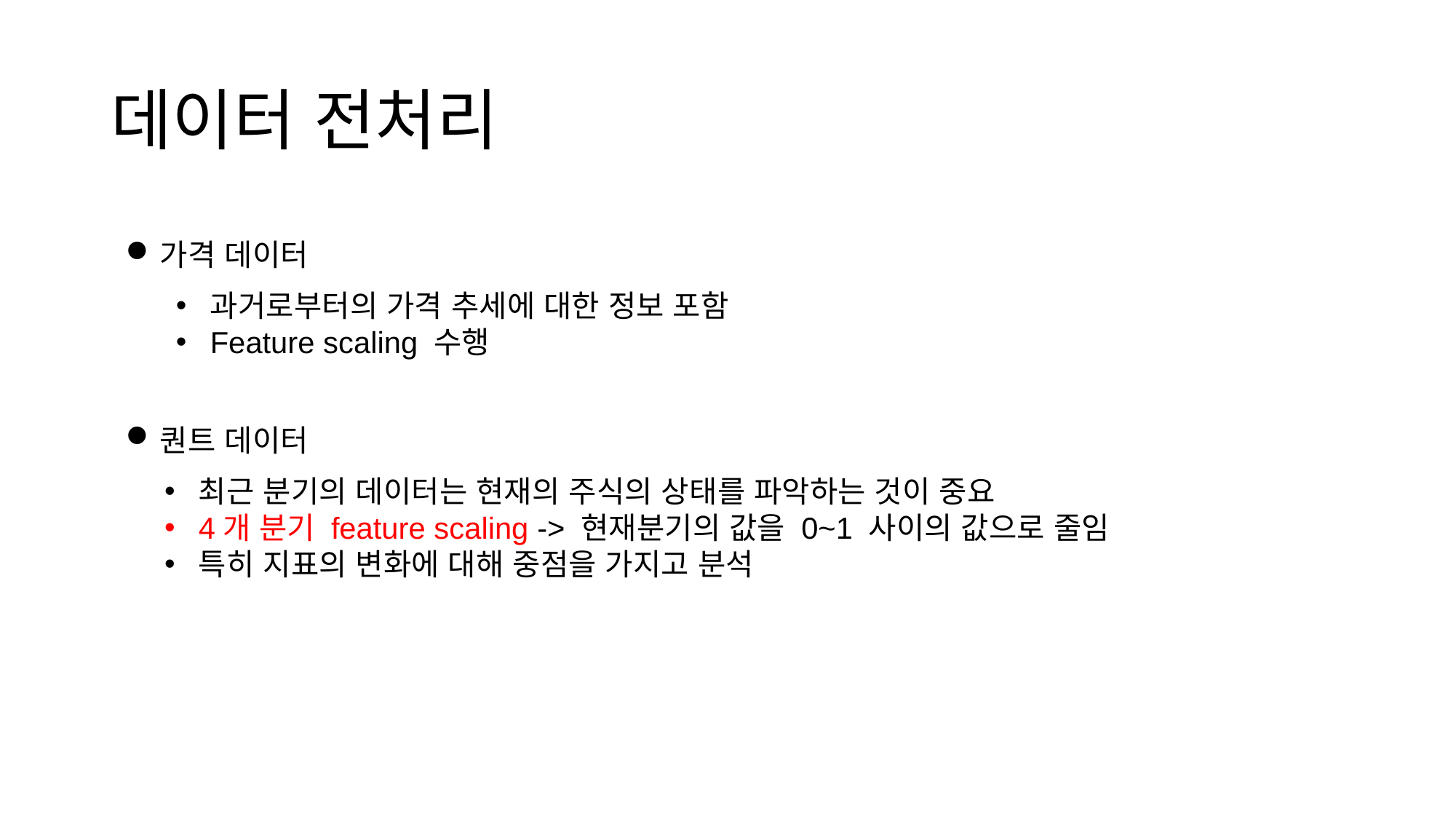

# 데이터 전처리
가격 데이터
과거로부터의 가격 추세에 대한 정보 포함
Feature scaling 수행
퀀트 데이터
최근 분기의 데이터는 현재의 주식의 상태를 파악하는 것이 중요
4개 분기 feature scaling -> 현재분기의 값을 0~1 사이의 값으로 줄임
특히 지표의 변화에 대해 중점을 가지고 분석